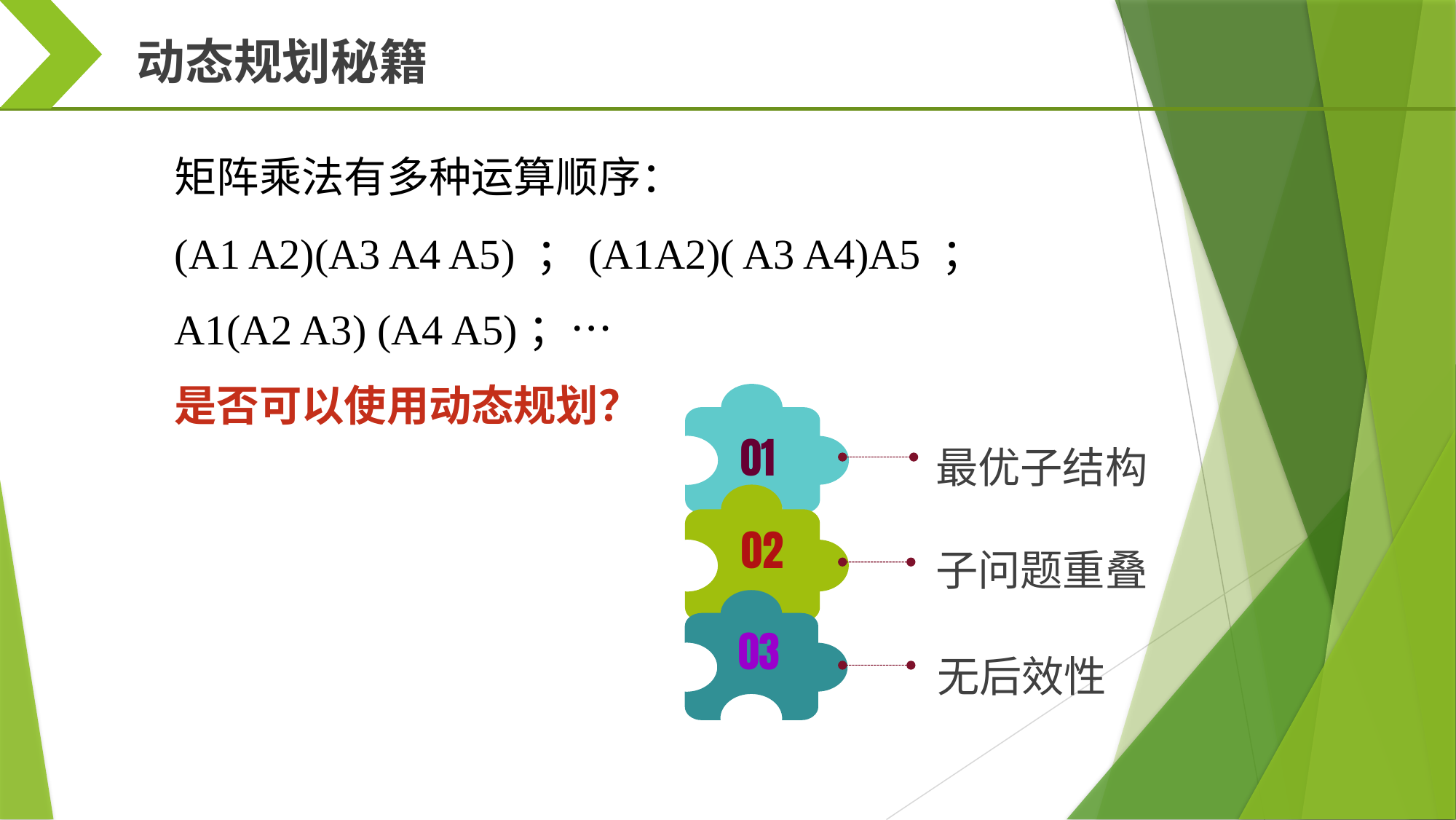

动态规划秘籍
矩阵乘法有多种运算顺序：
(A1 A2)(A3 A4 A5) ；(A1A2)( A3 A4)A5 ；
A1(A2 A3) (A4 A5)；…
是否可以使用动态规划？

01
最优子结构

02
子问题重叠

03
无后效性